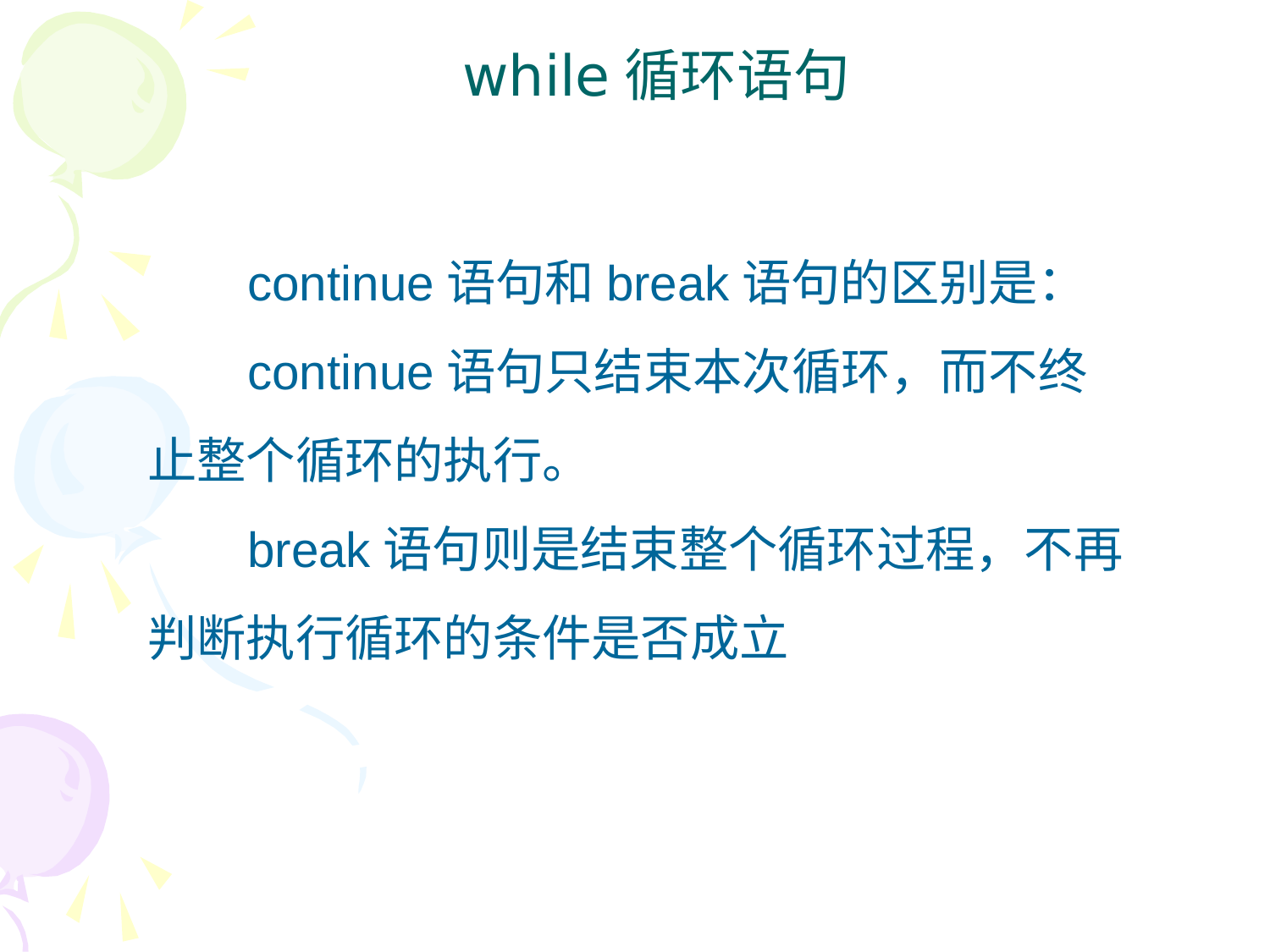

# while循环语句
continue语句和break语句的区别是：
continue语句只结束本次循环，而不终止整个循环的执行。
break语句则是结束整个循环过程，不再判断执行循环的条件是否成立